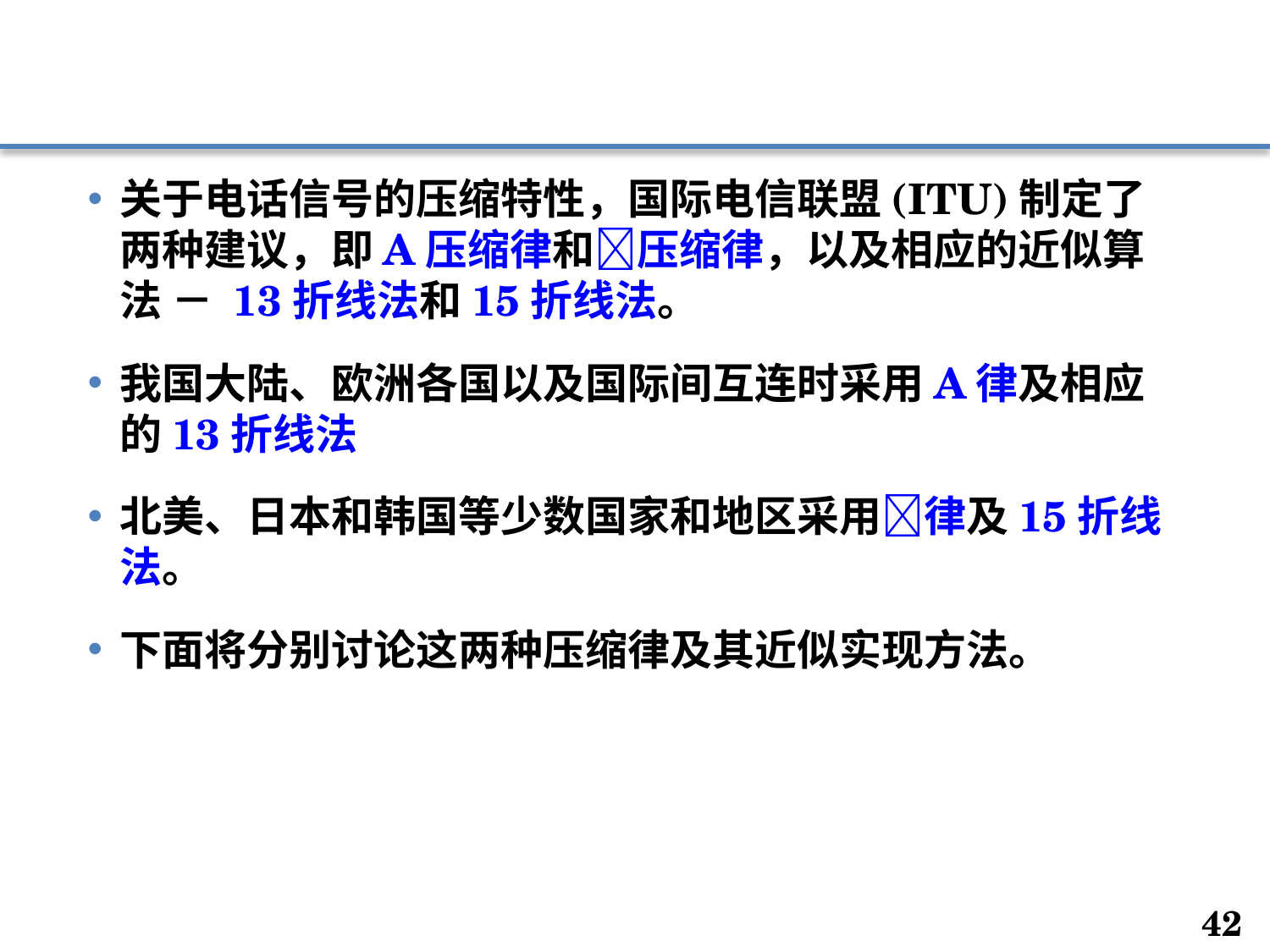

#
关于电话信号的压缩特性，国际电信联盟(ITU)制定了两种建议，即A压缩律和μ压缩律，以及相应的近似算法 － 13折线法和15折线法。
我国大陆、欧洲各国以及国际间互连时采用A律及相应的13折线法
北美、日本和韩国等少数国家和地区采用μ律及15折线法。
下面将分别讨论这两种压缩律及其近似实现方法。
42